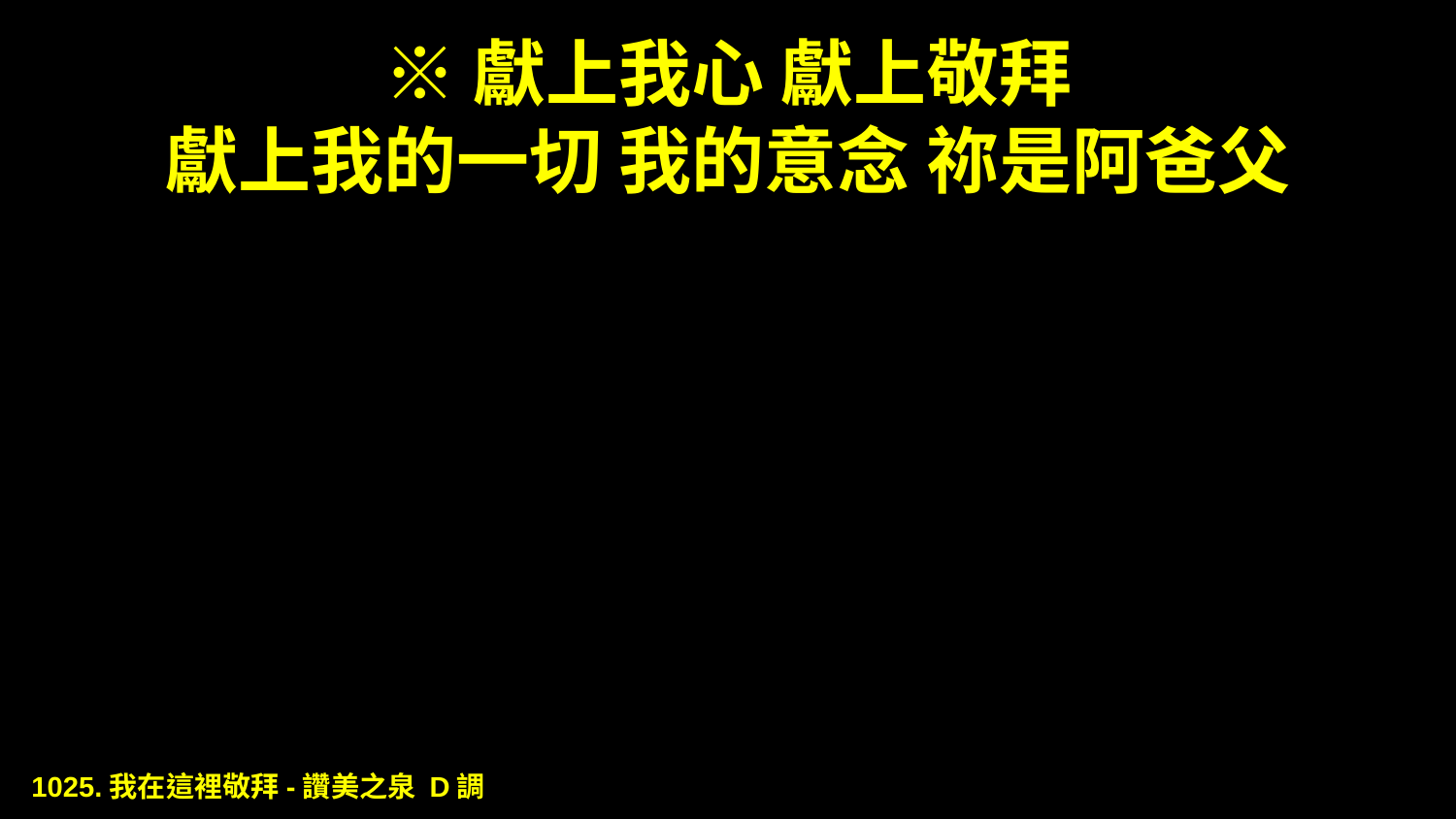

# ※獻上我心 獻上敬拜 獻上我的一切 我的意念 祢是阿爸父
1025.我在這裡敬拜-讚美之泉 D調